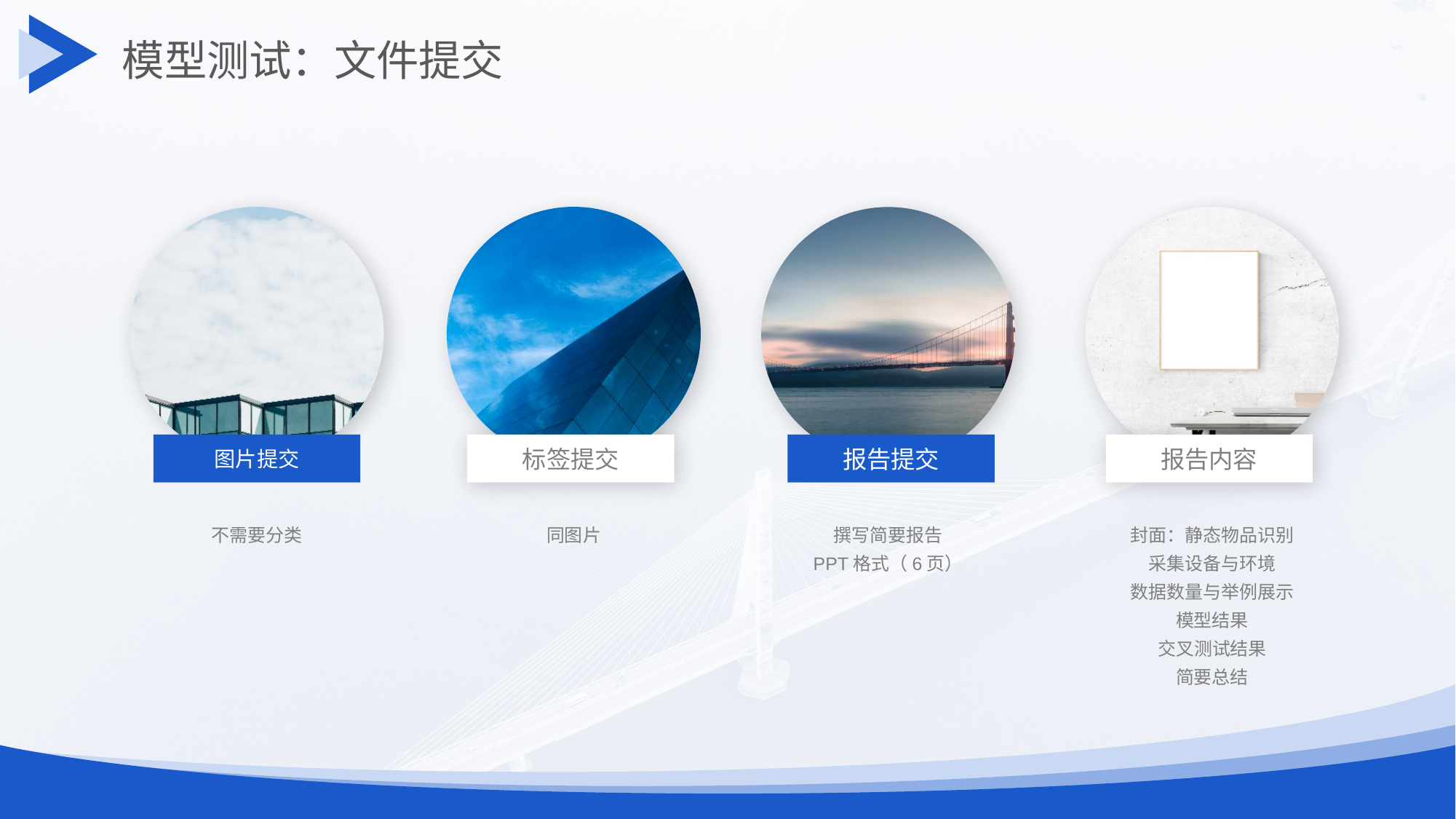

模型测试：文件提交

图片提交
标签提交
报告提交
报告内容
不需要分类
同图片
撰写简要报告
PPT格式（6页）
封面：静态物品识别
采集设备与环境
数据数量与举例展示
模型结果
交叉测试结果
简要总结